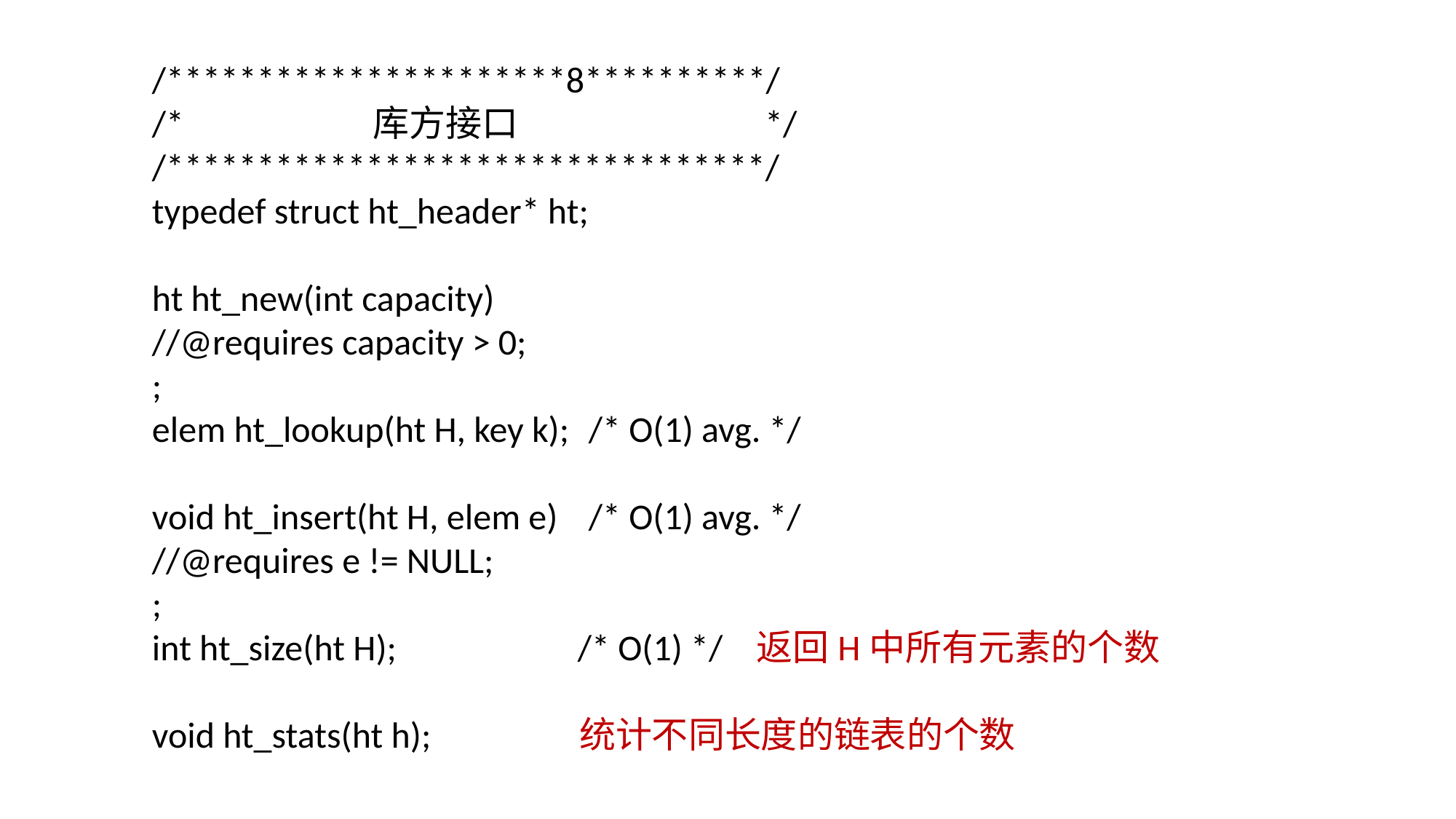

/**********************8**********/
/*                      库方接口                             */
/*********************************/
typedef struct ht_header* ht;

ht ht_new(int capacity)
//@requires capacity > 0;
;
elem ht_lookup(ht H, key k);	/* O(1) avg. */

void ht_insert(ht H, elem e)	/* O(1) avg. */
//@requires e != NULL;
;
int ht_size(ht H);	            /* O(1) */   返回H中所有元素的个数

void ht_stats(ht h);                 统计不同长度的链表的个数